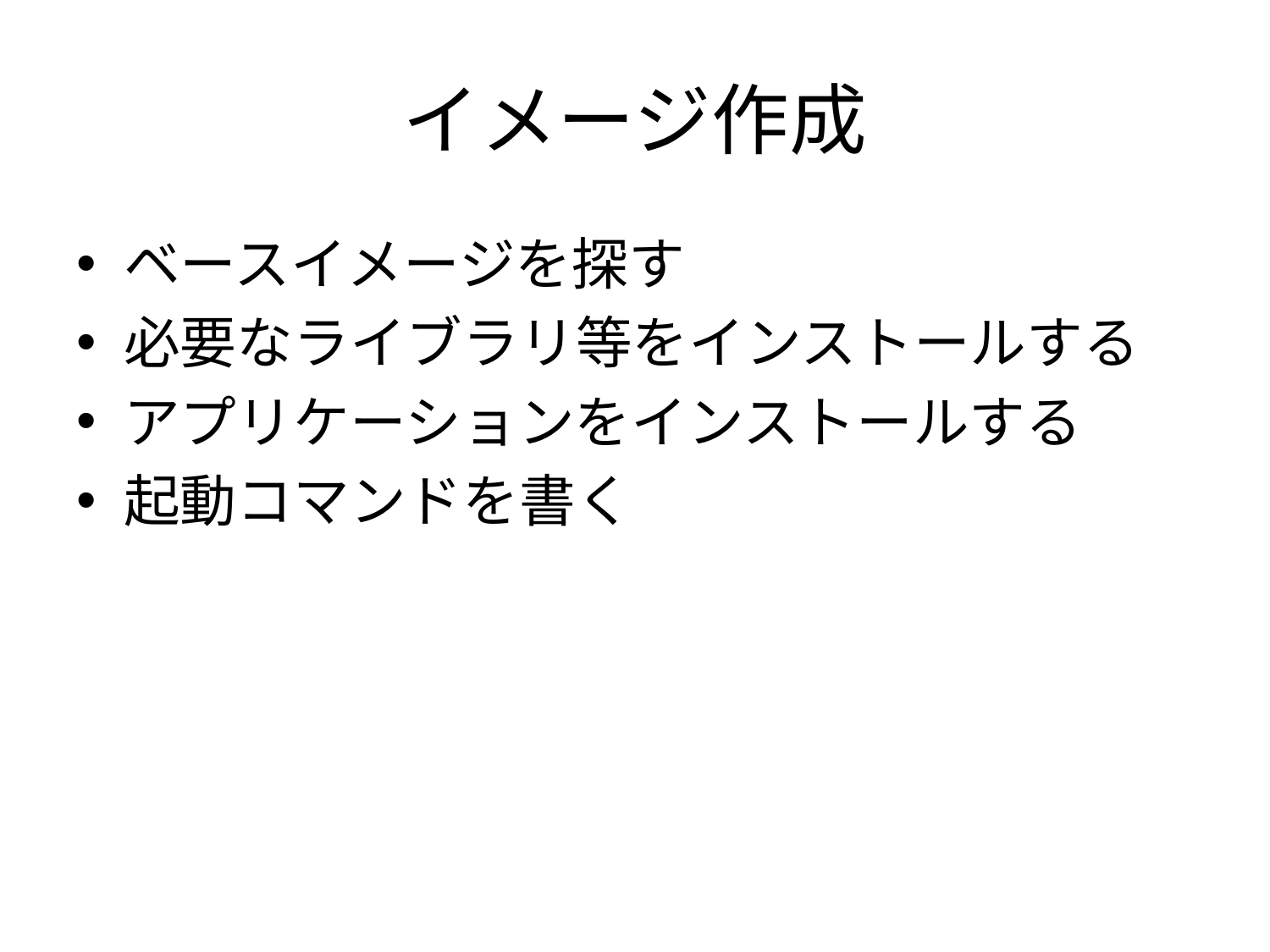

# イメージ作成
ベースイメージを探す
必要なライブラリ等をインストールする
アプリケーションをインストールする
起動コマンドを書く